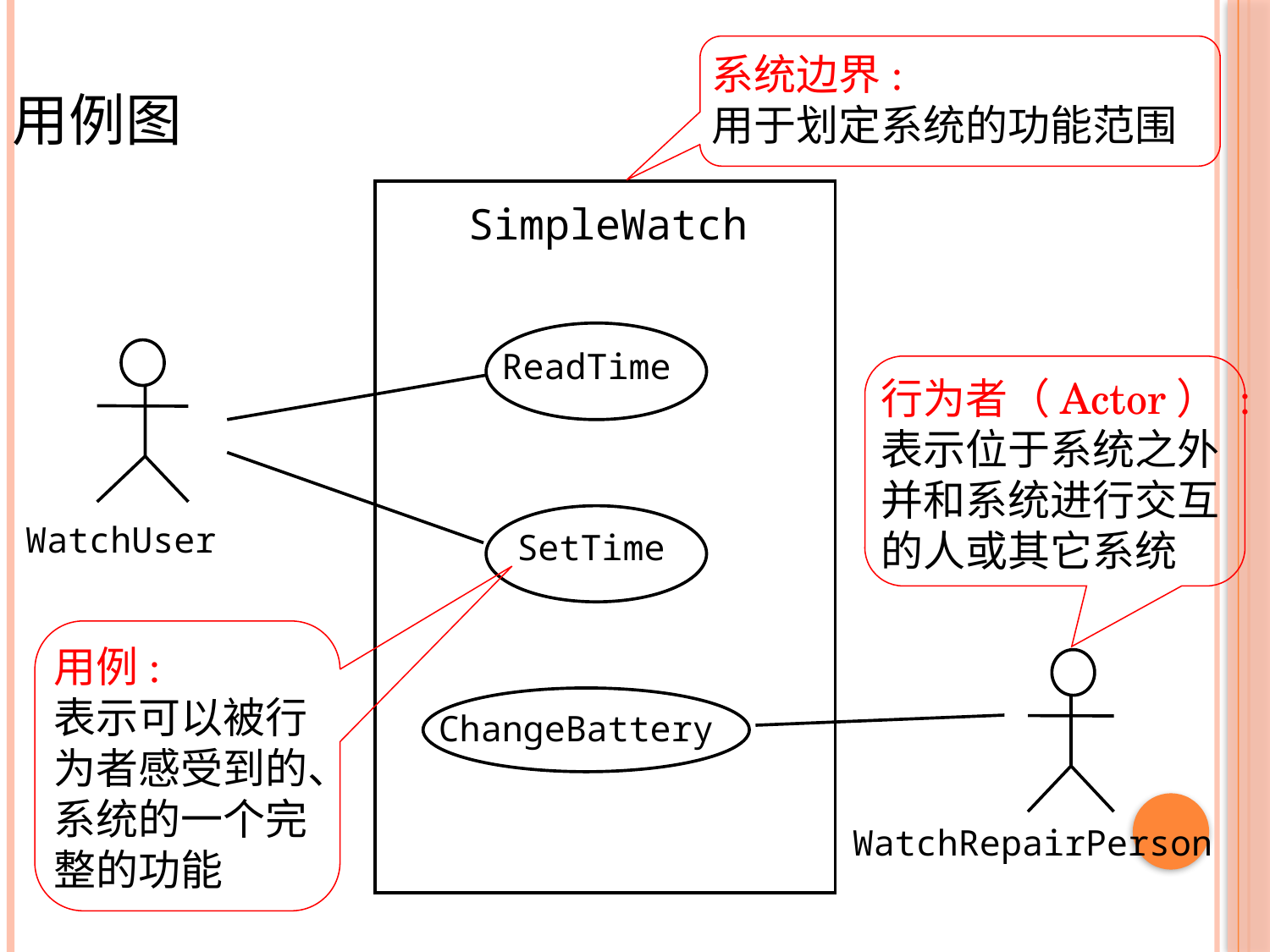

# 用例图
系统边界:
用于划定系统的功能范围

SimpleWatch

ReadTime
行为者（Actor） :
表示位于系统之外并和系统进行交互的人或其它系统

WatchUser
SetTime
用例:
表示可以被行为者感受到的、系统的一个完整的功能

ChangeBattery

WatchRepairPerson